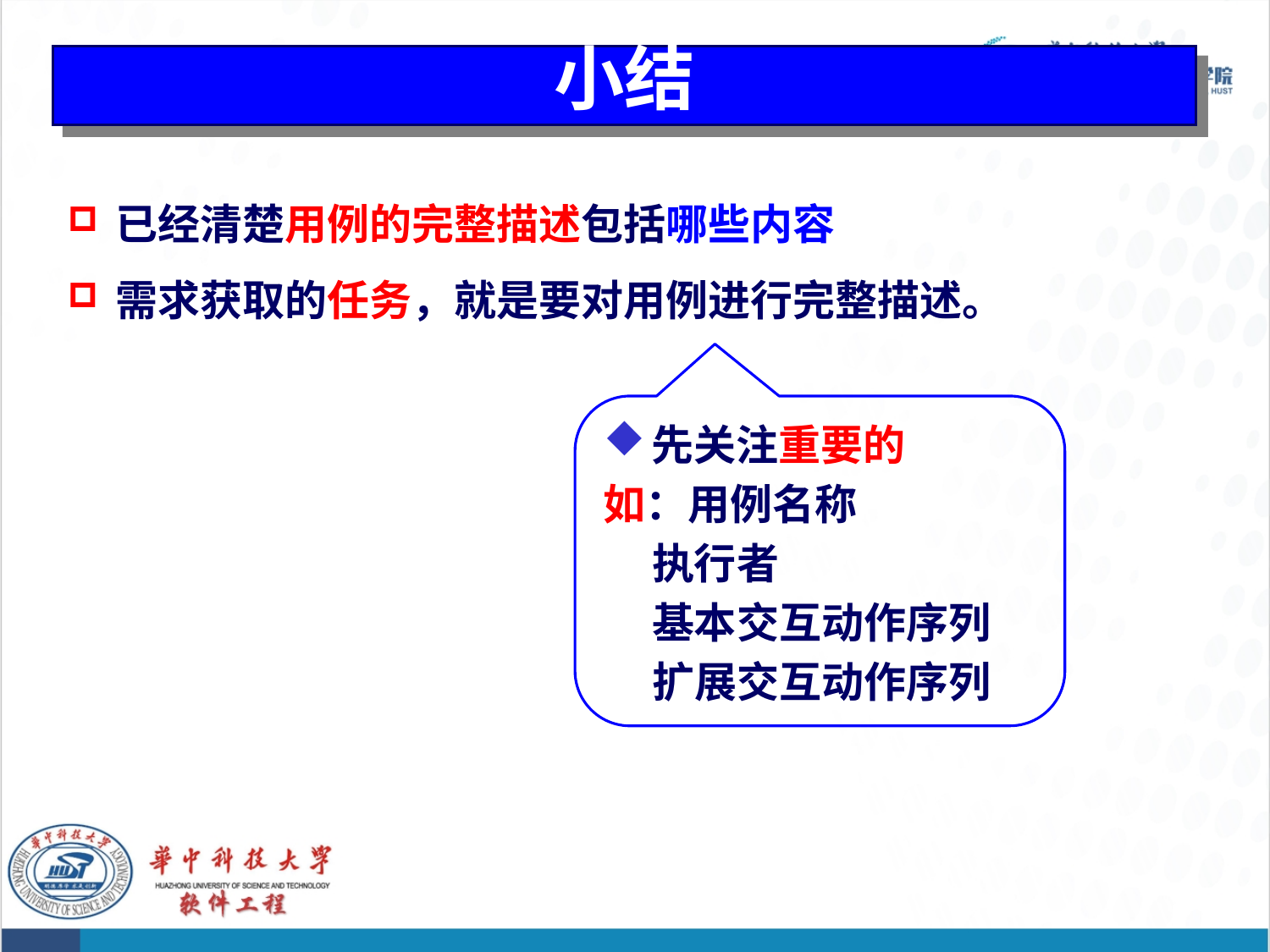

# 小结
已经清楚用例的完整描述包括哪些内容
需求获取的任务，就是要对用例进行完整描述。
先关注重要的
如：用例名称
    执行者
    基本交互动作序列
    扩展交互动作序列